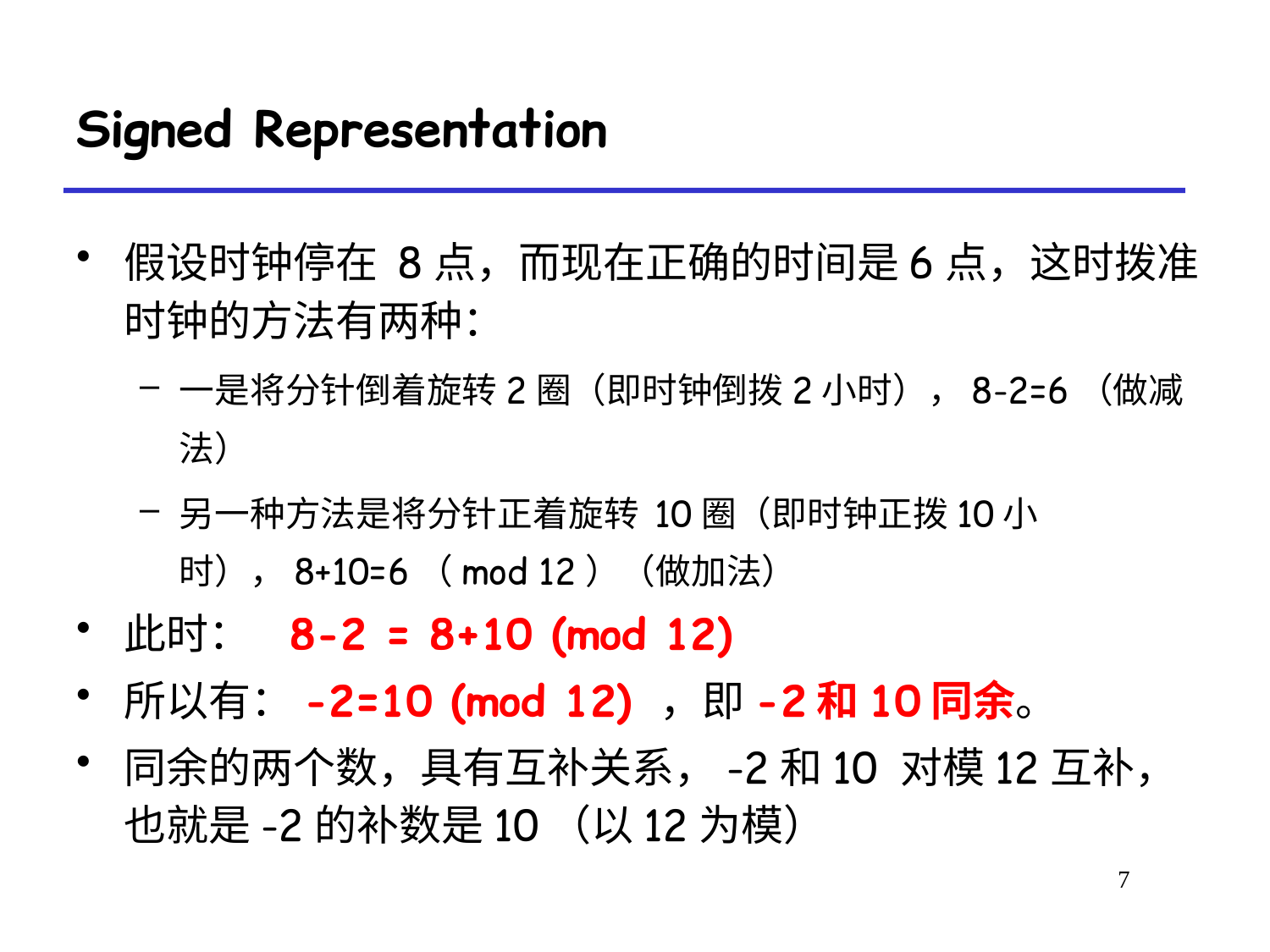

# Signed Representation
假设时钟停在 8点，而现在正确的时间是6点，这时拨准时钟的方法有两种：
一是将分针倒着旋转2圈（即时钟倒拨2小时），8-2=6（做减法）
另一种方法是将分针正着旋转 10圈（即时钟正拨10小时），8+10=6（mod 12）（做加法）
此时：   8-2 = 8+10 (mod 12)
所以有：-2=10 (mod 12) ，即-2和10同余。
同余的两个数，具有互补关系，-2和10 对模12互补，也就是-2的补数是10（以12为模）

7